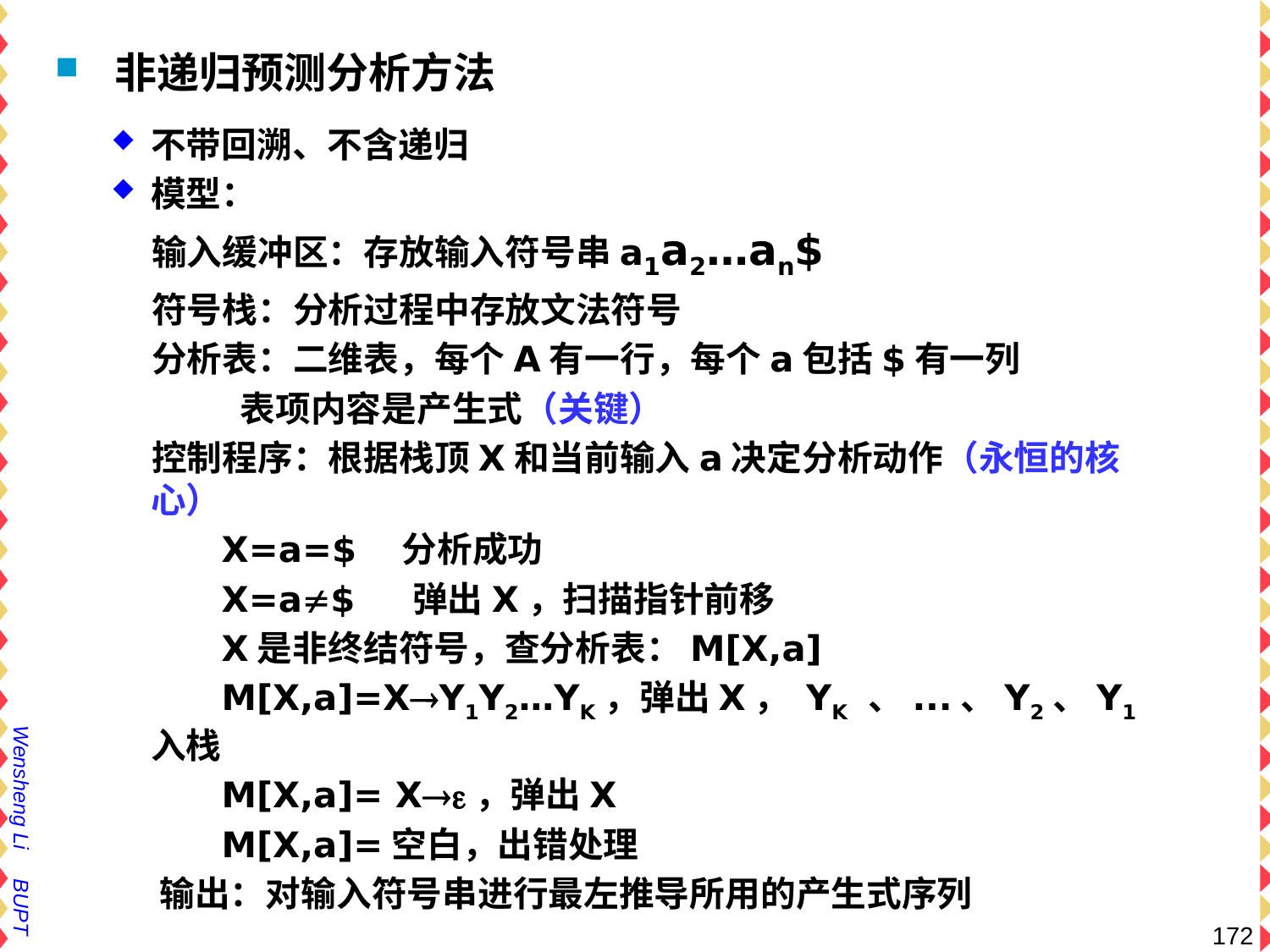

# 非递归预测分析方法
不带回溯、不含递归
模型：
    输入缓冲区：存放输入符号串a1a2…an$
    符号栈：分析过程中存放文法符号
    分析表：二维表，每个A有一行，每个a包括$有一列
               表项内容是产生式（关键）
    控制程序：根据栈顶X和当前输入a决定分析动作（永恒的核心）
         X=a=$   分析成功
         X=a≠$    弹出X，扫描指针前移
         X是非终结符号，查分析表：M[X,a]
         M[X,a]=X→Y1Y2…YK，弹出X， YK 、...、Y2、Y1入栈
         M[X,a]= X→ε，弹出X
         M[X,a]=空白，出错处理
     输出：对输入符号串进行最左推导所用的产生式序列
172